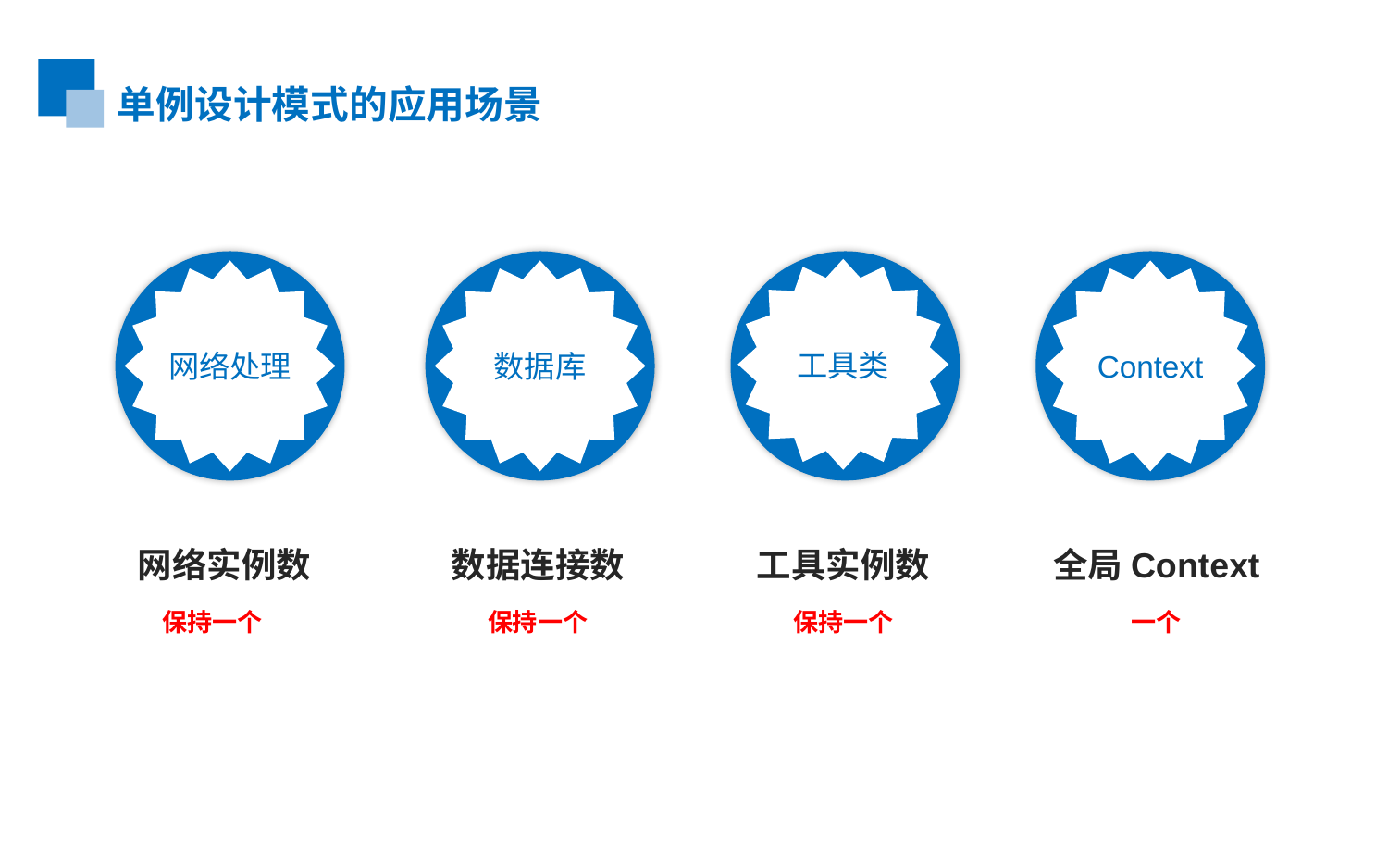

单例设计模式的应用场景

工具类
网络处理
数据库
Context
网络实例数
      保持一个
数据连接数
保持一个
工具实例数
保持一个
全局Context
一个